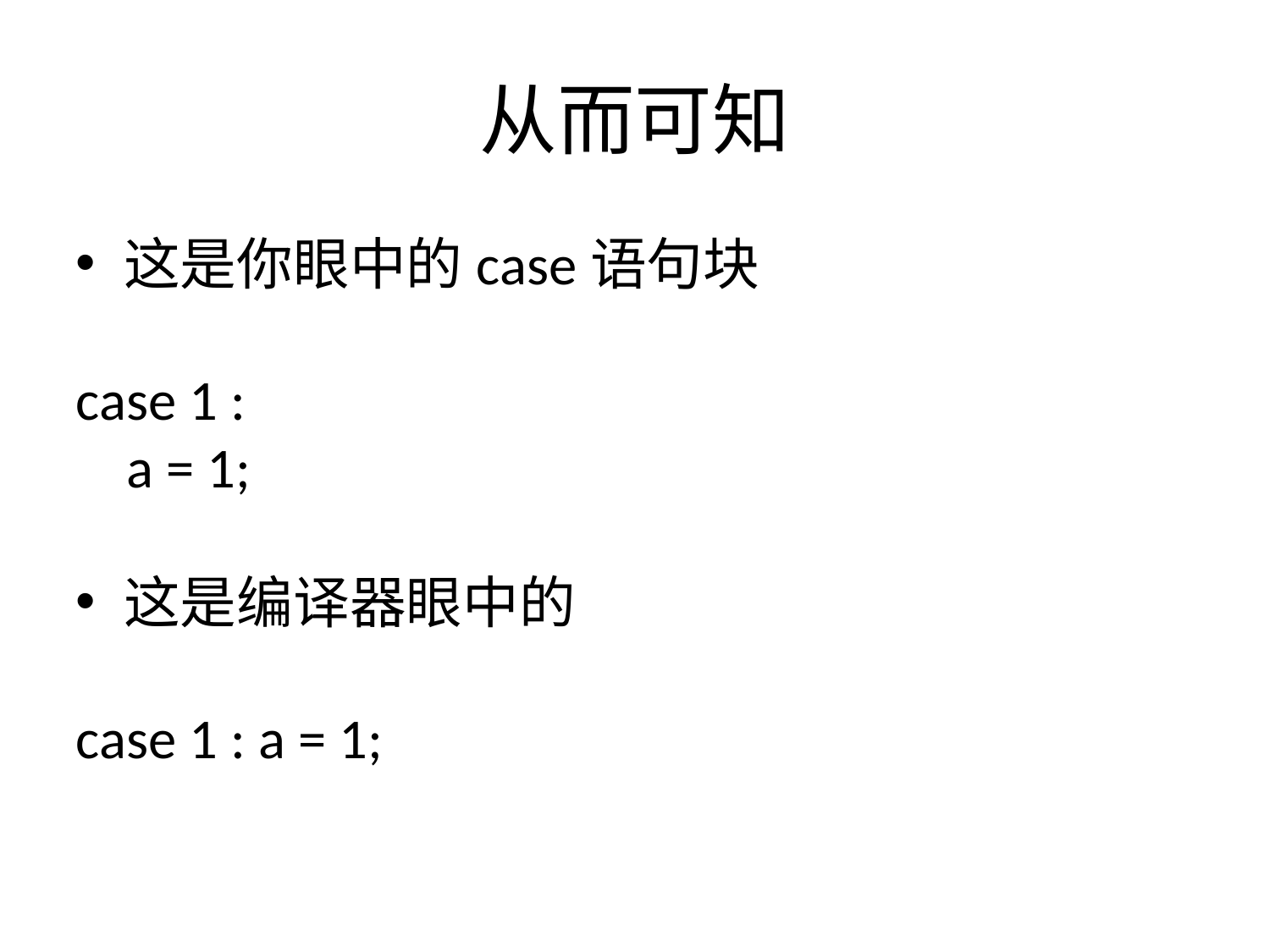

从而可知
这是你眼中的case语句块

case 1 :
    a = 1;

这是编译器眼中的

case 1 : a = 1;